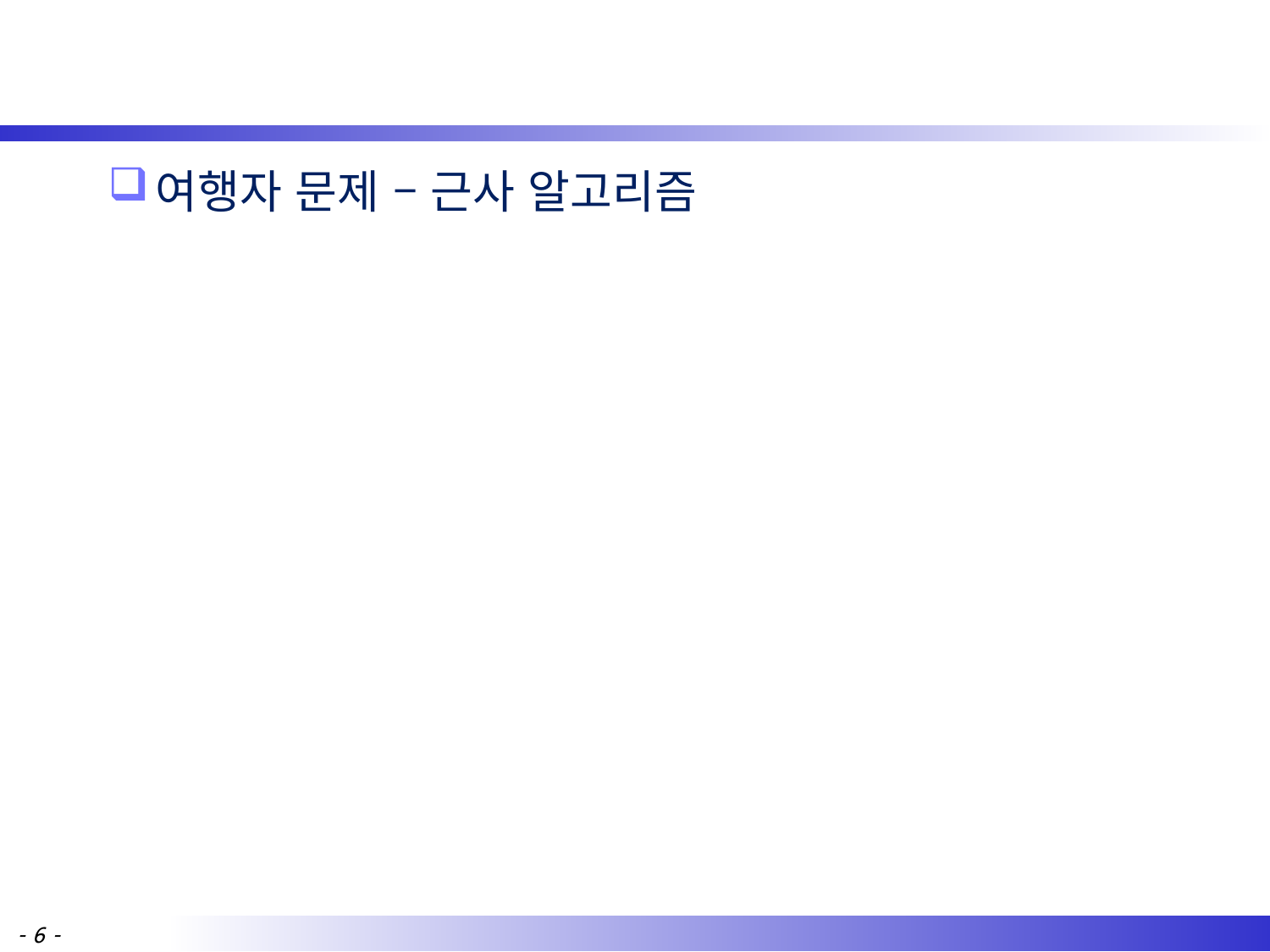

#
여행자 문제 – 근사 알고리즘
- 6 -